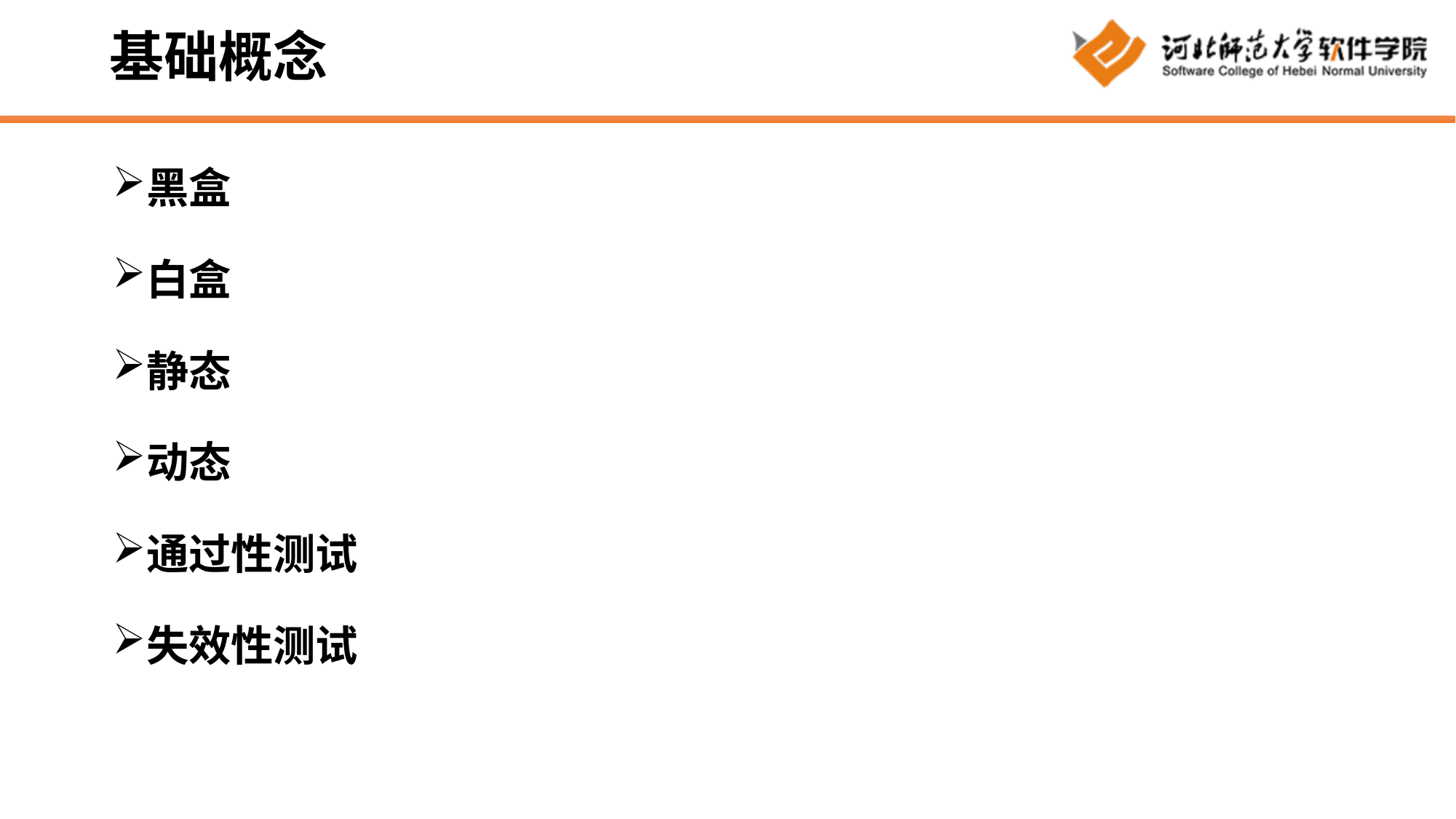

# 基础概念
黑盒
白盒
静态
动态
通过性测试
失效性测试